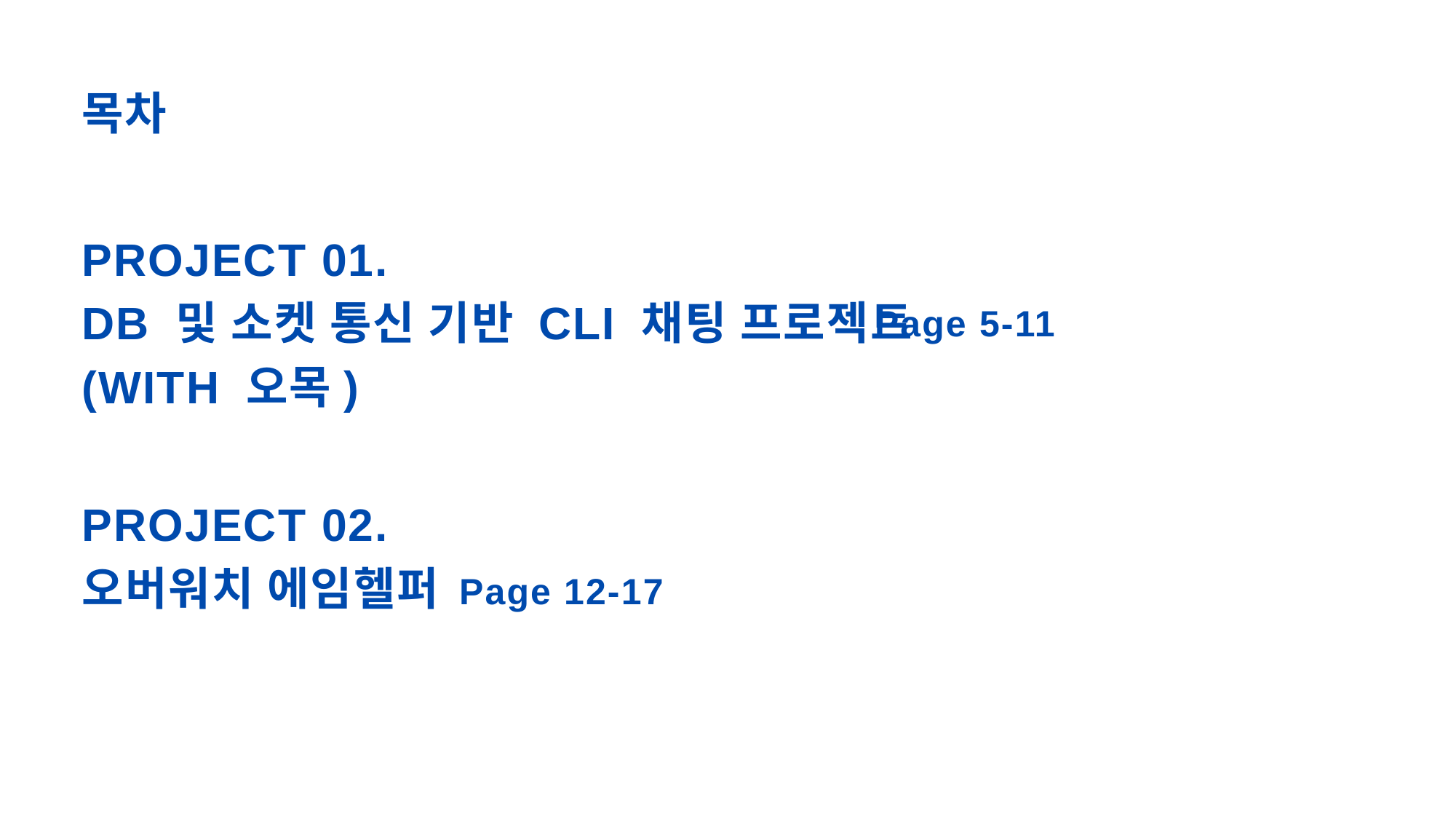

목차
PROJECT 01.
DB 및 소켓 통신 기반 CLI 채팅 프로젝트
(WITH 오목)
Page 5-11
PROJECT 02.
오버워치 에임헬퍼
Page 12-17